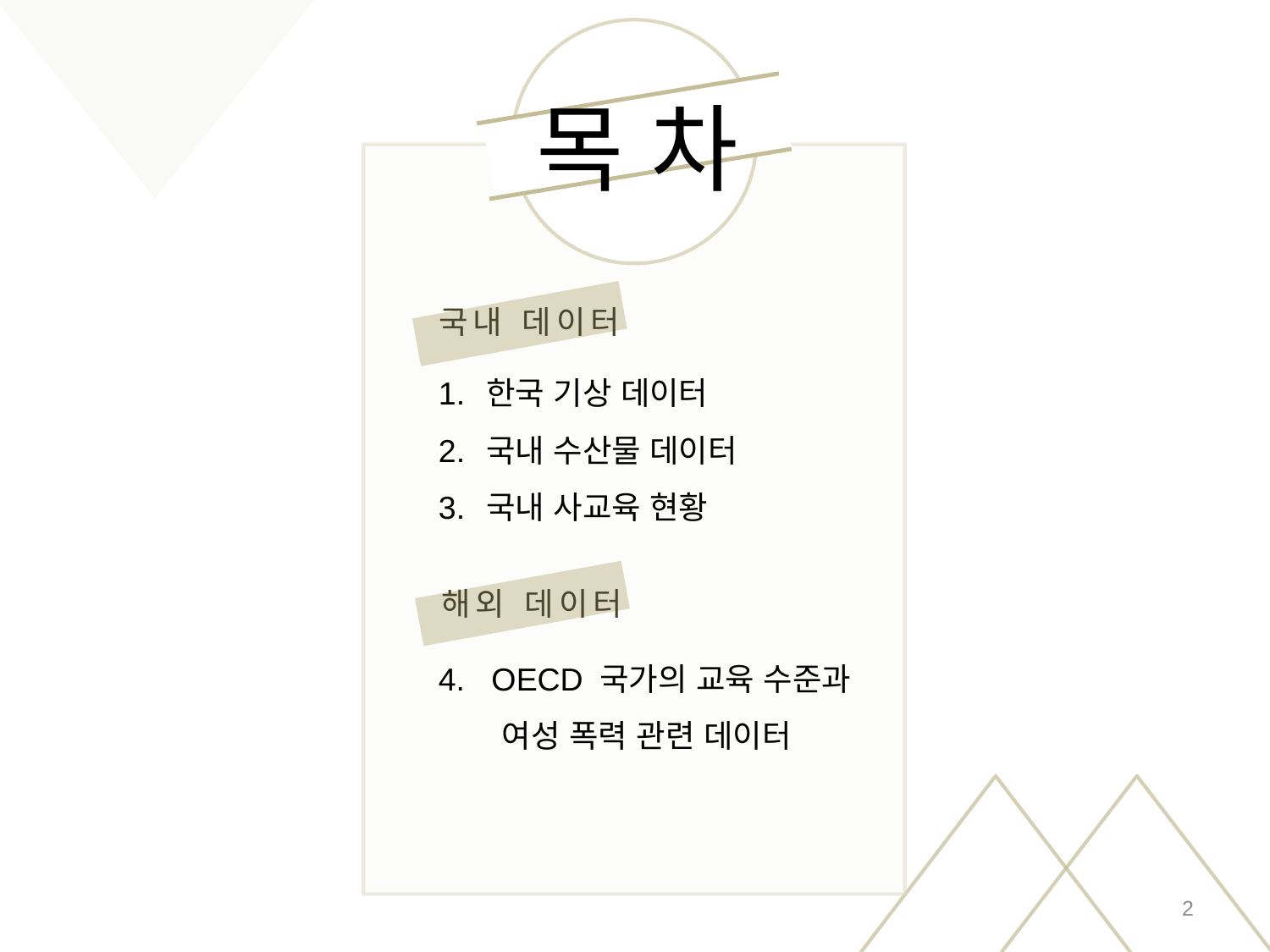

목 차

국내 데이터

한국 기상 데이터
국내 수산물 데이터
국내 사교육 현황

4.   OECD 국가의 교육 수준과
여성 폭력 관련 데이터
해외 데이터

2